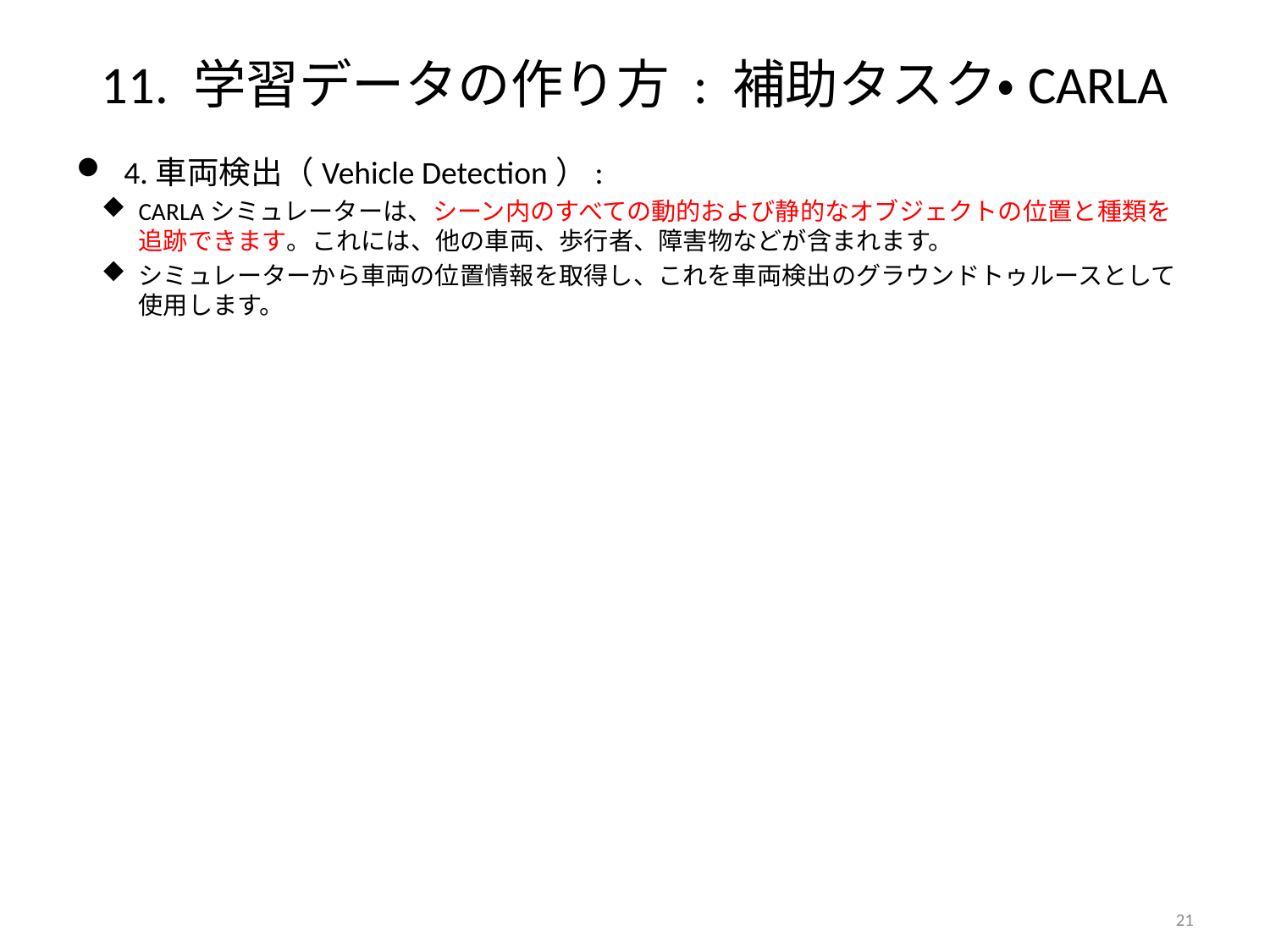

# 11. 学習データの作り方 : 補助タスク・CARLA
4.車両検出（Vehicle Detection）:
CARLAシミュレーターは、シーン内のすべての動的および静的なオブジェクトの位置と種類を追跡できます。これには、他の車両、歩行者、障害物などが含まれます。
シミュレーターから車両の位置情報を取得し、これを車両検出のグラウンドトゥルースとして使用します。
21